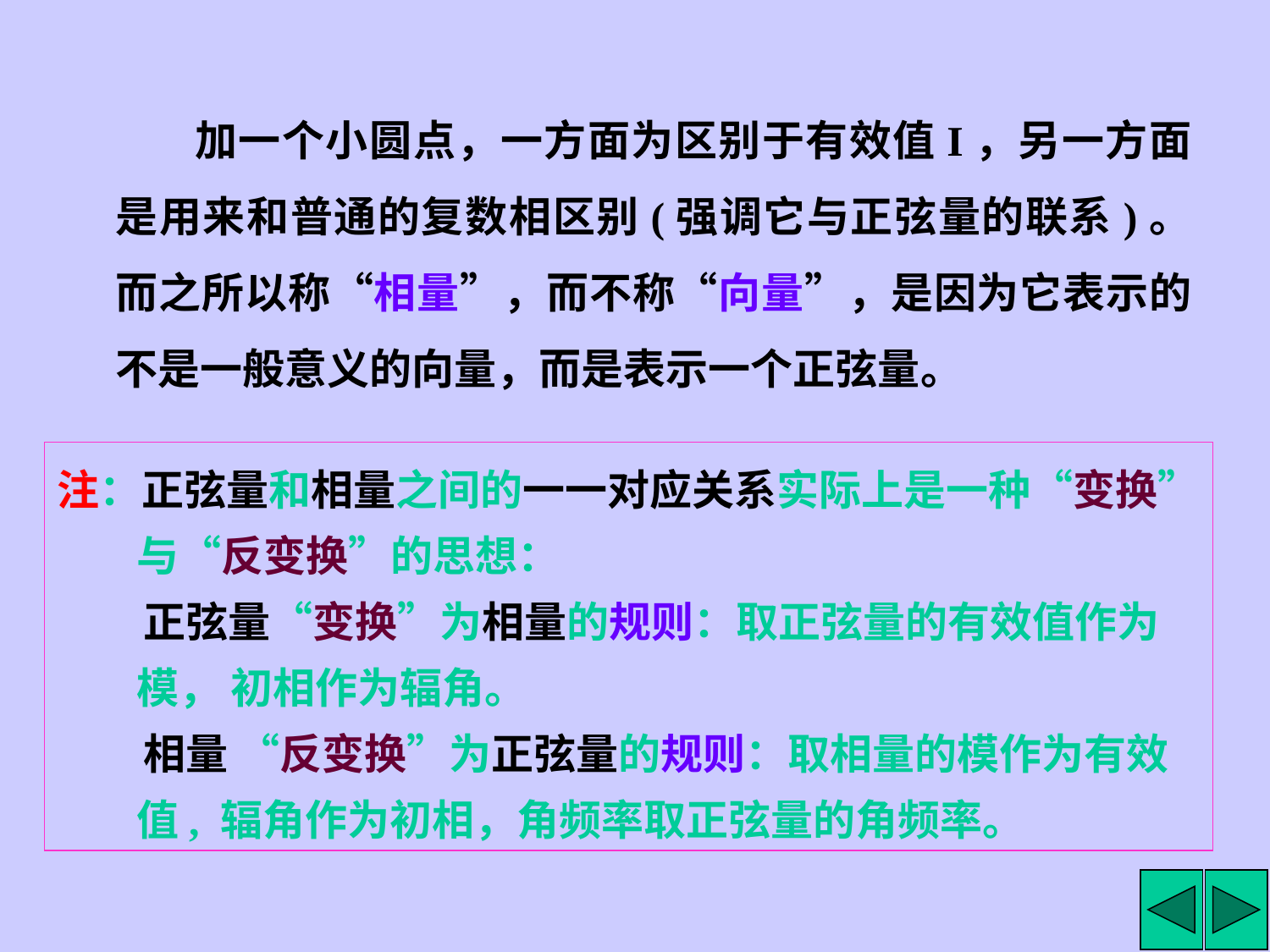

加一个小圆点，一方面为区别于有效值I，另一方面是用来和普通的复数相区别(强调它与正弦量的联系)。而之所以称“相量”，而不称“向量”，是因为它表示的不是一般意义的向量，而是表示一个正弦量。
注：正弦量和相量之间的一一对应关系实际上是一种“变换”与“反变换”的思想：
        正弦量“变换”为相量的规则：取正弦量的有效值作为模， 初相作为辐角。
        相量 “反变换”为正弦量的规则：取相量的模作为有效值, 辐角作为初相，角频率取正弦量的角频率。